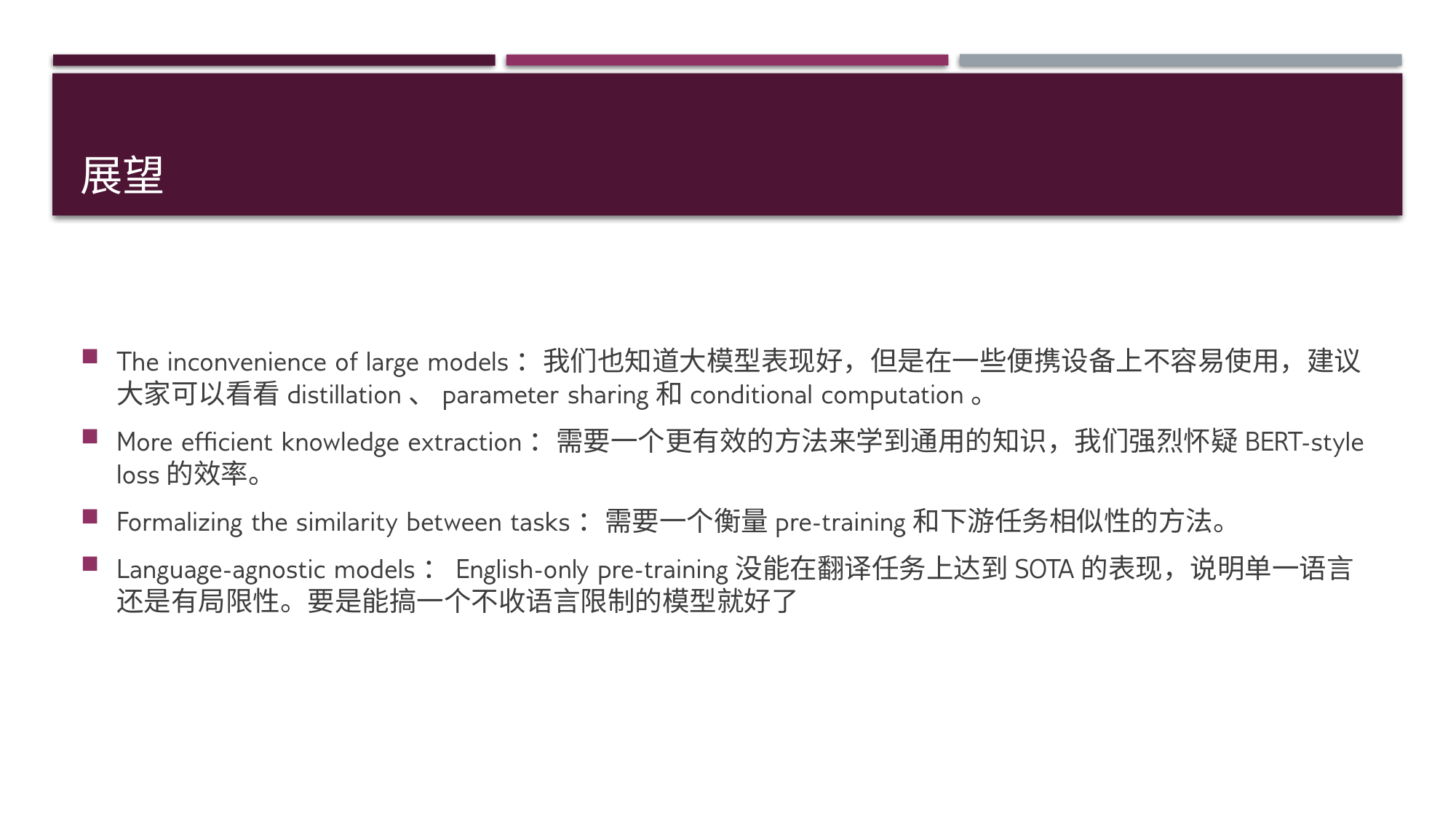

# 展望
The inconvenience of large models：我们也知道大模型表现好，但是在一些便携设备上不容易使用，建议大家可以看看distillation、parameter sharing和conditional computation。
More efficient knowledge extraction：需要一个更有效的方法来学到通用的知识，我们强烈怀疑BERT-style loss的效率。
Formalizing the similarity between tasks：需要一个衡量pre-training和下游任务相似性的方法。
Language-agnostic models：English-only pre-training没能在翻译任务上达到SOTA的表现，说明单一语言还是有局限性。要是能搞一个不收语言限制的模型就好了